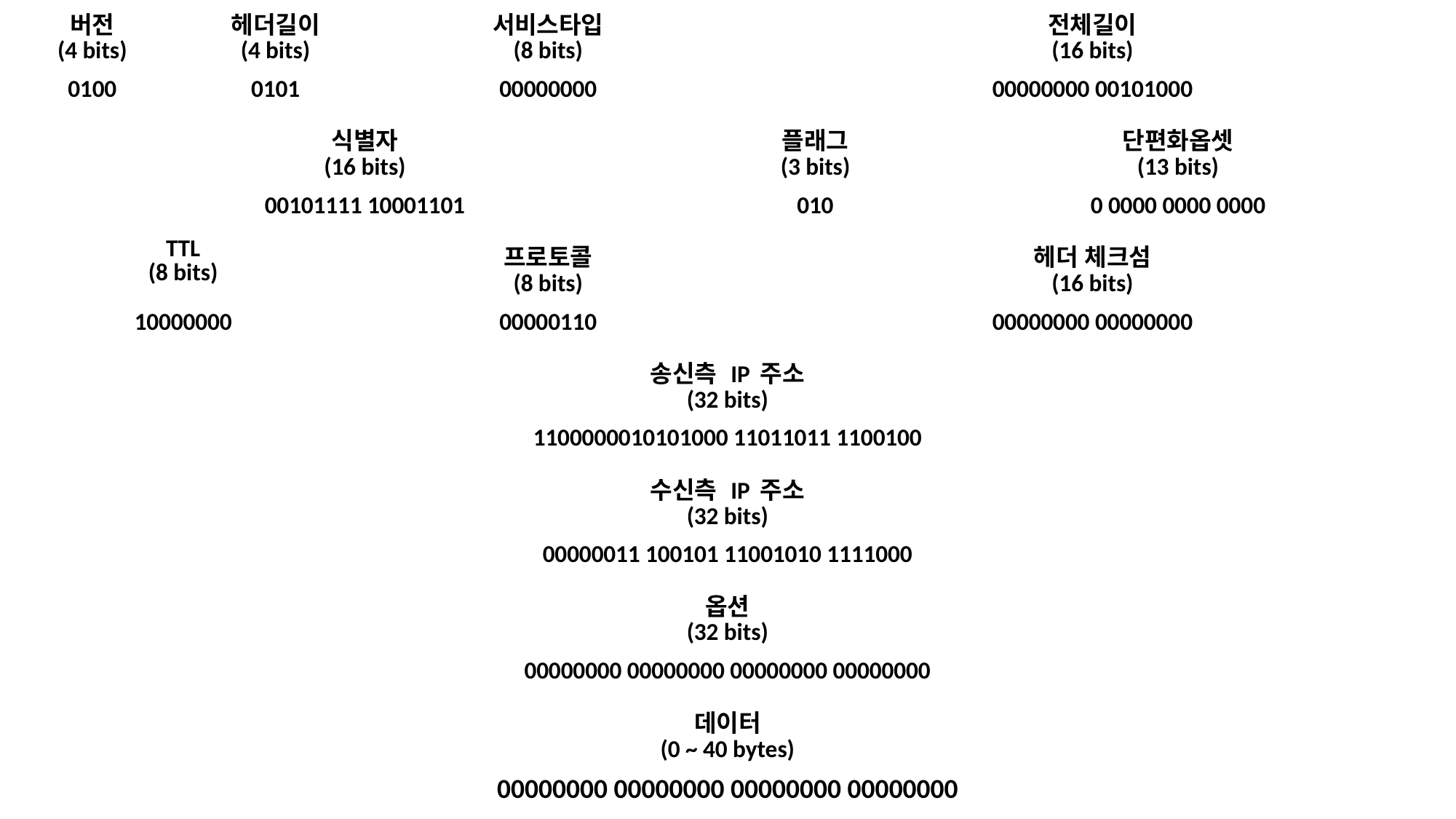

| 버전 (4 bits) | 헤더길이 (4 bits) | 서비스타입 (8 bits) | 전체길이 (16 bits) |  |
| --- | --- | --- | --- | --- |
| 0100 | 0101 | 00000000 | 00000000 00101000 |  |
| 식별자 (16 bits) |  |  | 플래그 (3 bits) | 단편화옵셋 (13 bits) |
| 00101111 10001101 |  |  | 010 | 0 0000 0000 0000 |
| TTL (8 bits) |  | 프로토콜 (8 bits) | 헤더 체크섬 (16 bits) |  |
| 10000000 |  | 00000110 | 00000000 00000000 |  |
| 송신측 IP 주소 (32 bits) |  |  |  |  |
| 1100000010101000 11011011 1100100 |  |  |  |  |
| 수신측 IP 주소 (32 bits) |  |  |  |  |
| 00000011 100101 11001010 1111000 |  |  |  |  |
| 옵션 (32 bits) |  |  |  |  |
| 00000000 00000000 00000000 00000000 |  |  |  |  |
| 데이터 (0 ~ 40 bytes) |  |  |  |  |
| 00000000 00000000 00000000 00000000 |  |  |  |  |